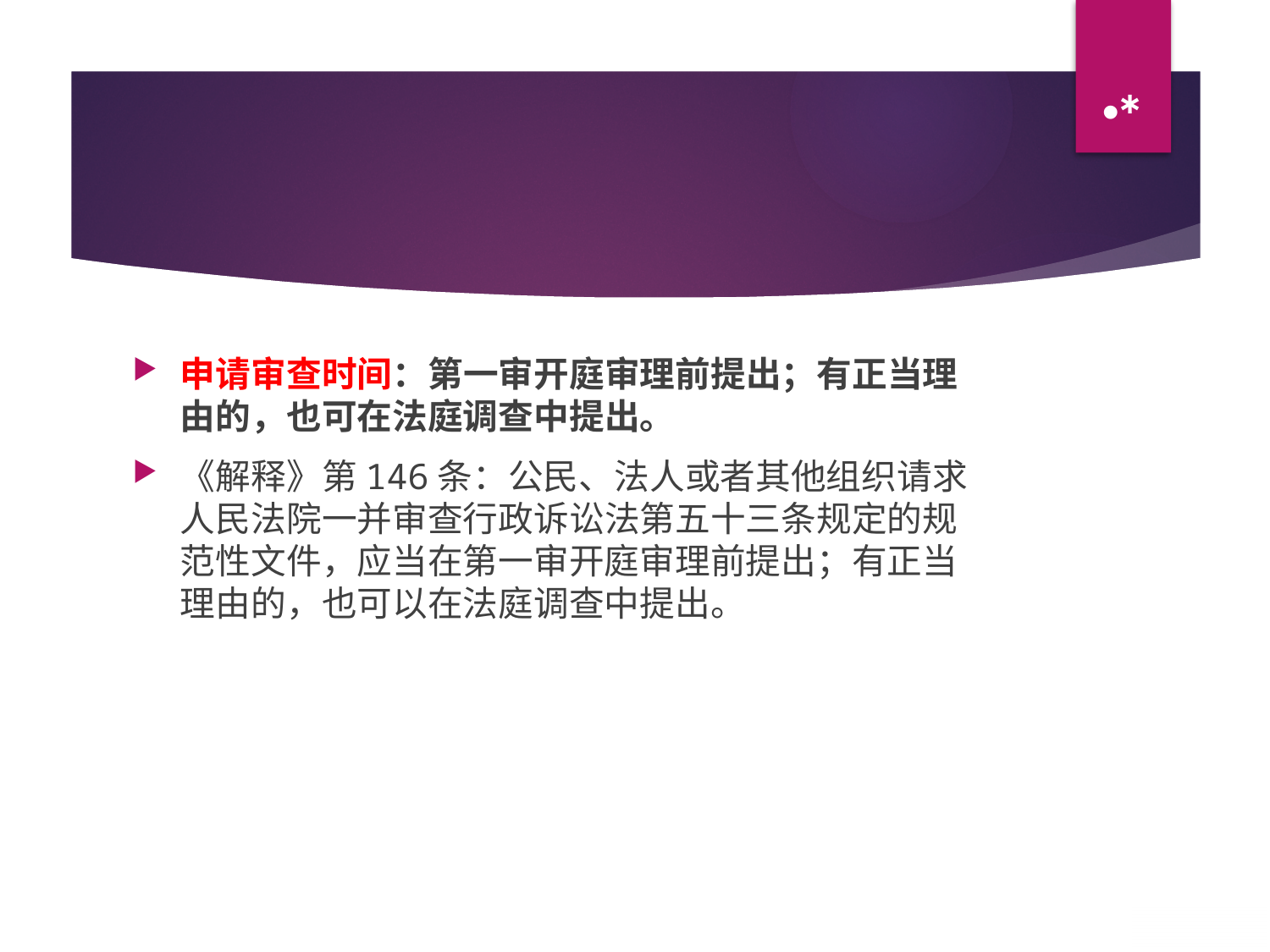

*
#
申请审查时间：第一审开庭审理前提出；有正当理由的，也可在法庭调查中提出。
《解释》第146条：公民、法人或者其他组织请求人民法院一并审查行政诉讼法第五十三条规定的规范性文件，应当在第一审开庭审理前提出；有正当理由的，也可以在法庭调查中提出。